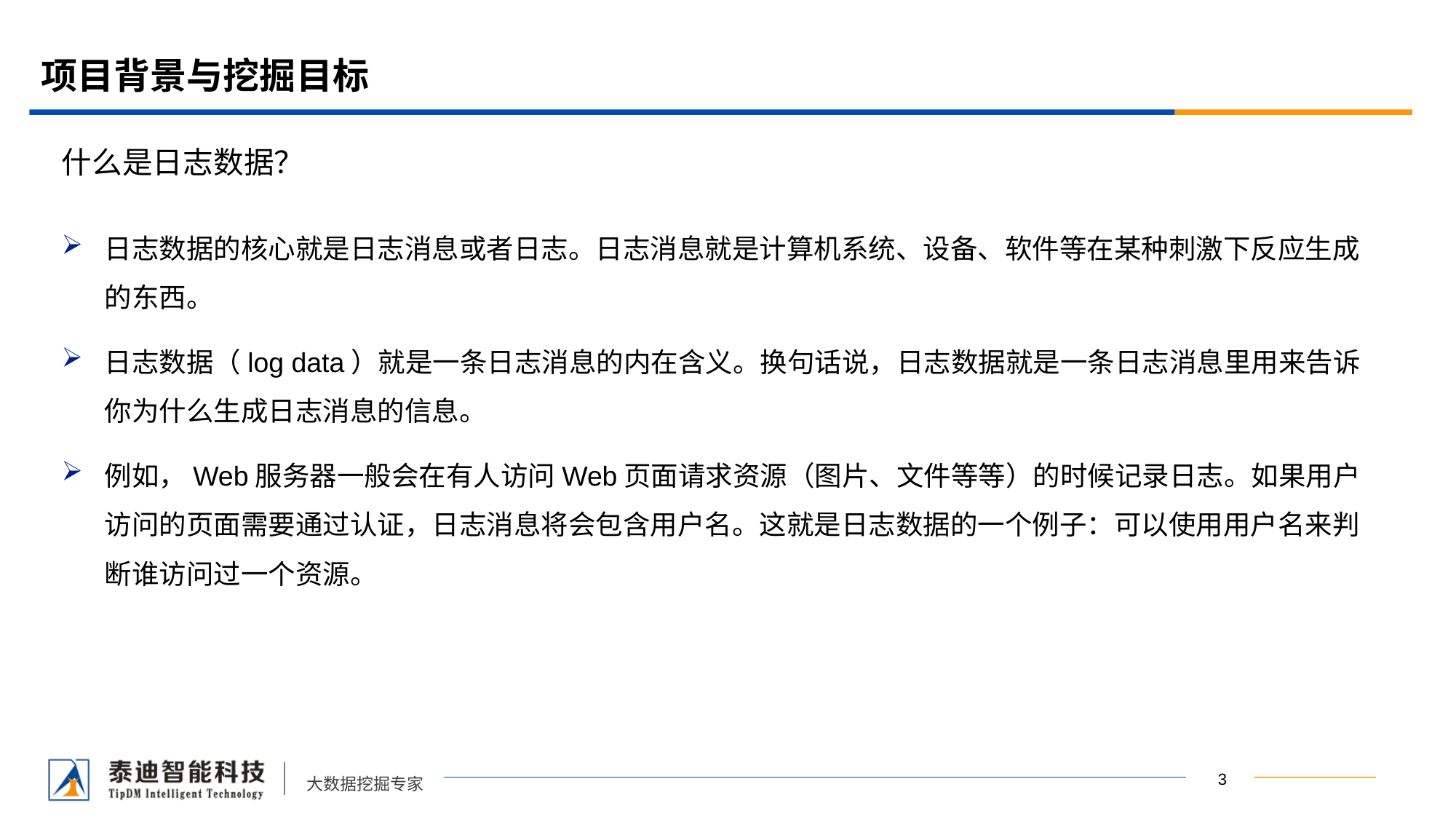

# 项目背景与挖掘目标
什么是日志数据？
日志数据的核心就是日志消息或者日志。日志消息就是计算机系统、设备、软件等在某种刺激下反应生成的东西。
日志数据（log data）就是一条日志消息的内在含义。换句话说，日志数据就是一条日志消息里用来告诉你为什么生成日志消息的信息。
例如，Web服务器一般会在有人访问Web页面请求资源（图片、文件等等）的时候记录日志。如果用户访问的页面需要通过认证，日志消息将会包含用户名。这就是日志数据的一个例子：可以使用用户名来判断谁访问过一个资源。